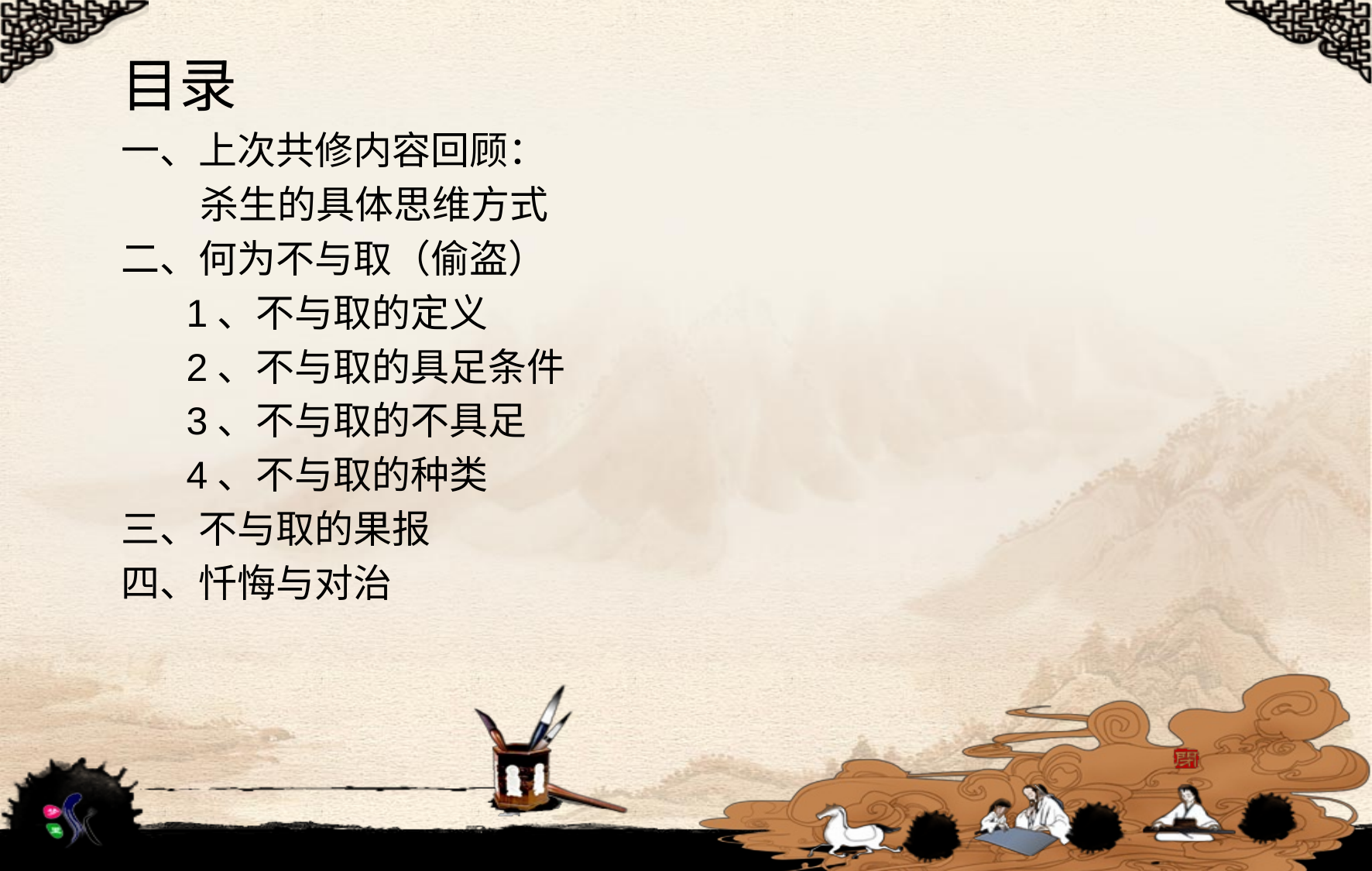

#
目录
一、上次共修内容回顾：
        杀生的具体思维方式
二、何为不与取（偷盗）
      1、不与取的定义
      2、不与取的具足条件
      3、不与取的不具足
      4、不与取的种类
三、不与取的果报
四、忏悔与对治